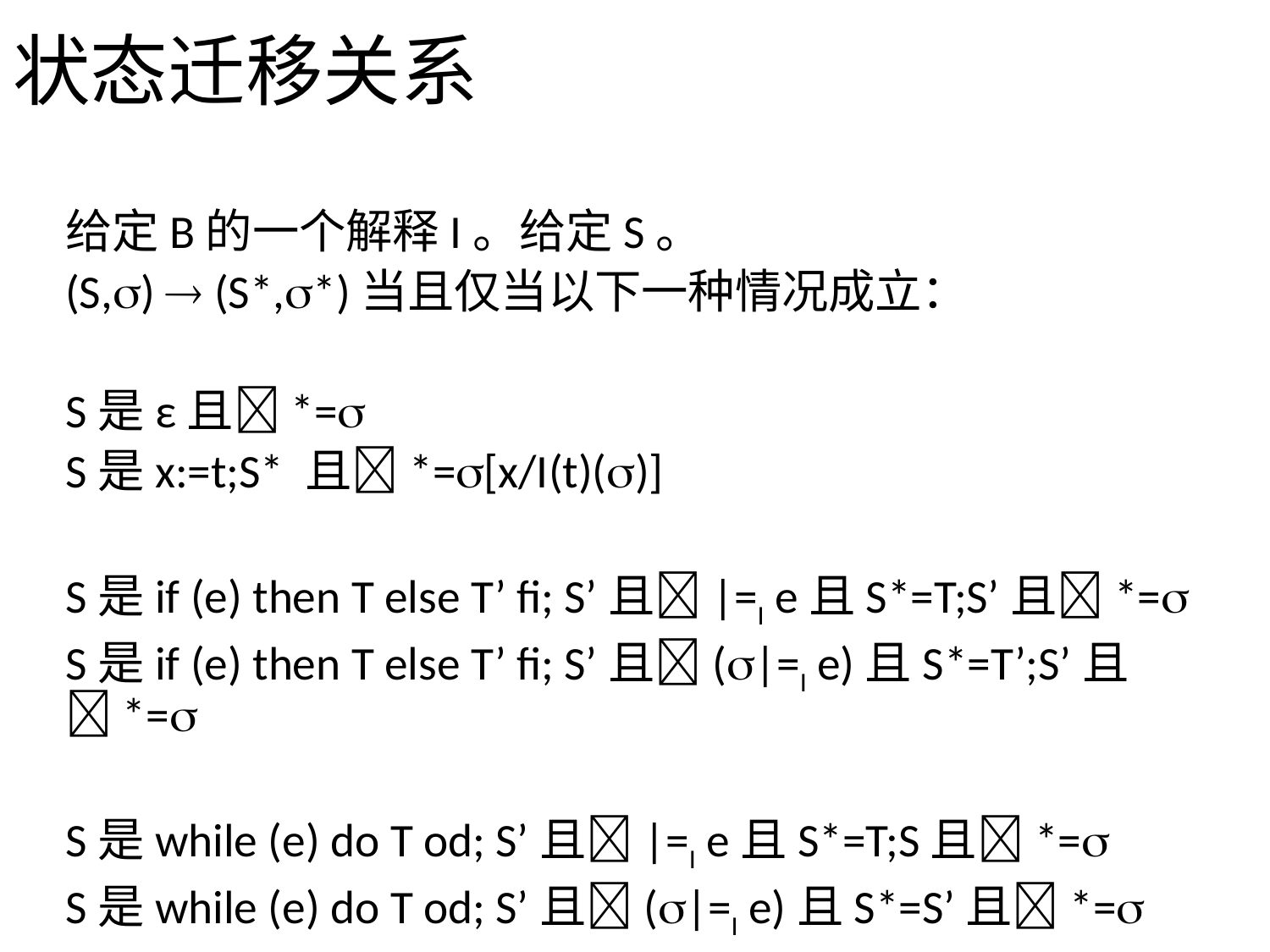

# 状态迁移关系

给定B的一个解释I。给定S。
(S,σ) → (S*,σ*)当且仅当以下一种情况成立：

S是ε且σ*=σ
S是x:=t;S* 且σ*=σ[x/I(t)(σ)]

S是if (e) then T else T’ fi; S’且σ|=I e且S*=T;S’且σ*=σ
S是if (e) then T else T’ fi; S’且¬(σ|=I e)且S*=T’;S’且σ*=σ

S是while (e) do T od; S’且σ|=I e且S*=T;S且σ*=σ
S是while (e) do T od; S’且¬(σ|=I e)且S*=S’且σ*=σ